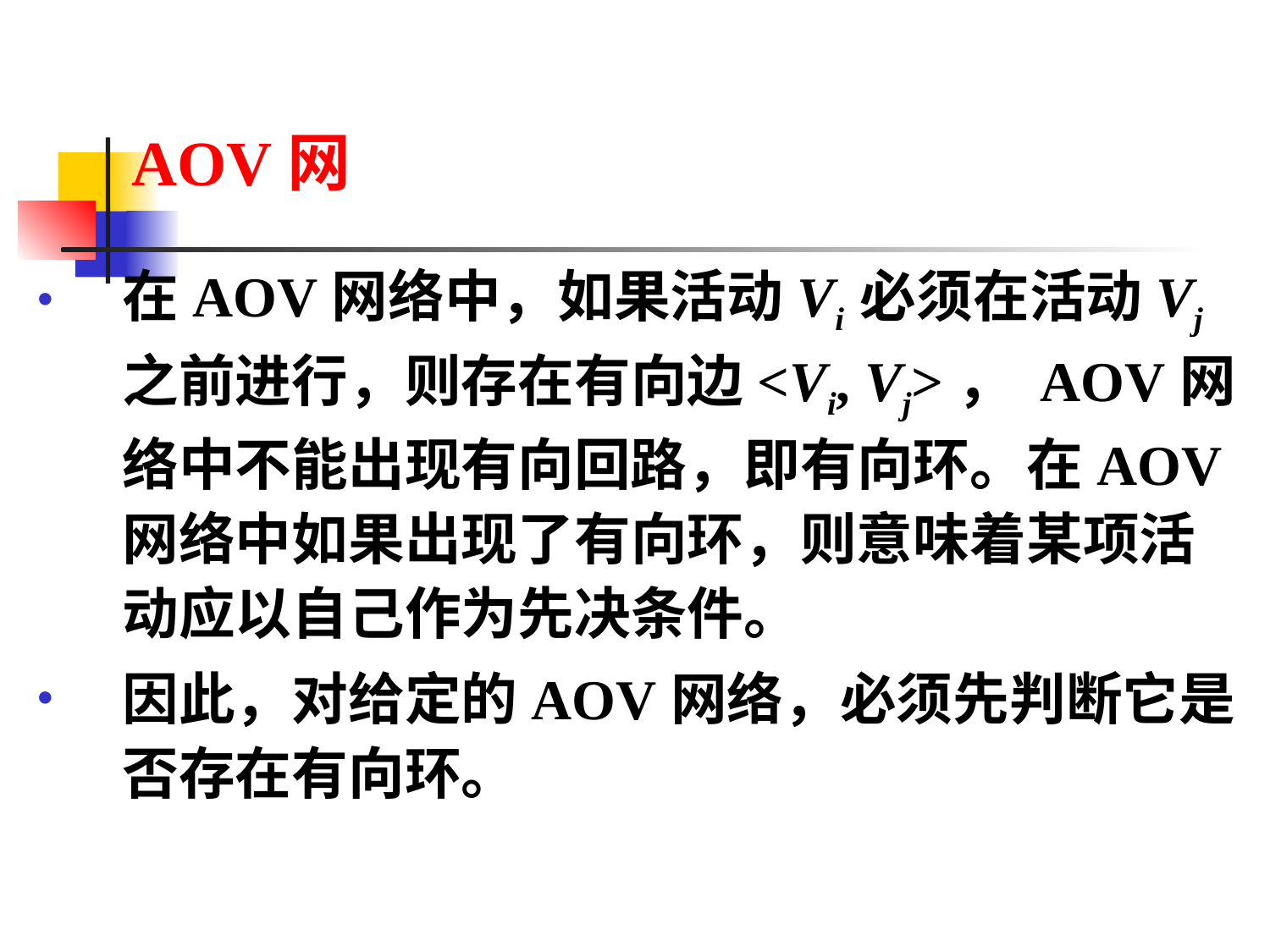

AOV网
在AOV网络中，如果活动Vi 必须在活动Vj 之前进行，则存在有向边<Vi, Vj>， AOV网络中不能出现有向回路，即有向环。在AOV网络中如果出现了有向环，则意味着某项活动应以自己作为先决条件。
因此，对给定的AOV网络，必须先判断它是否存在有向环。
125